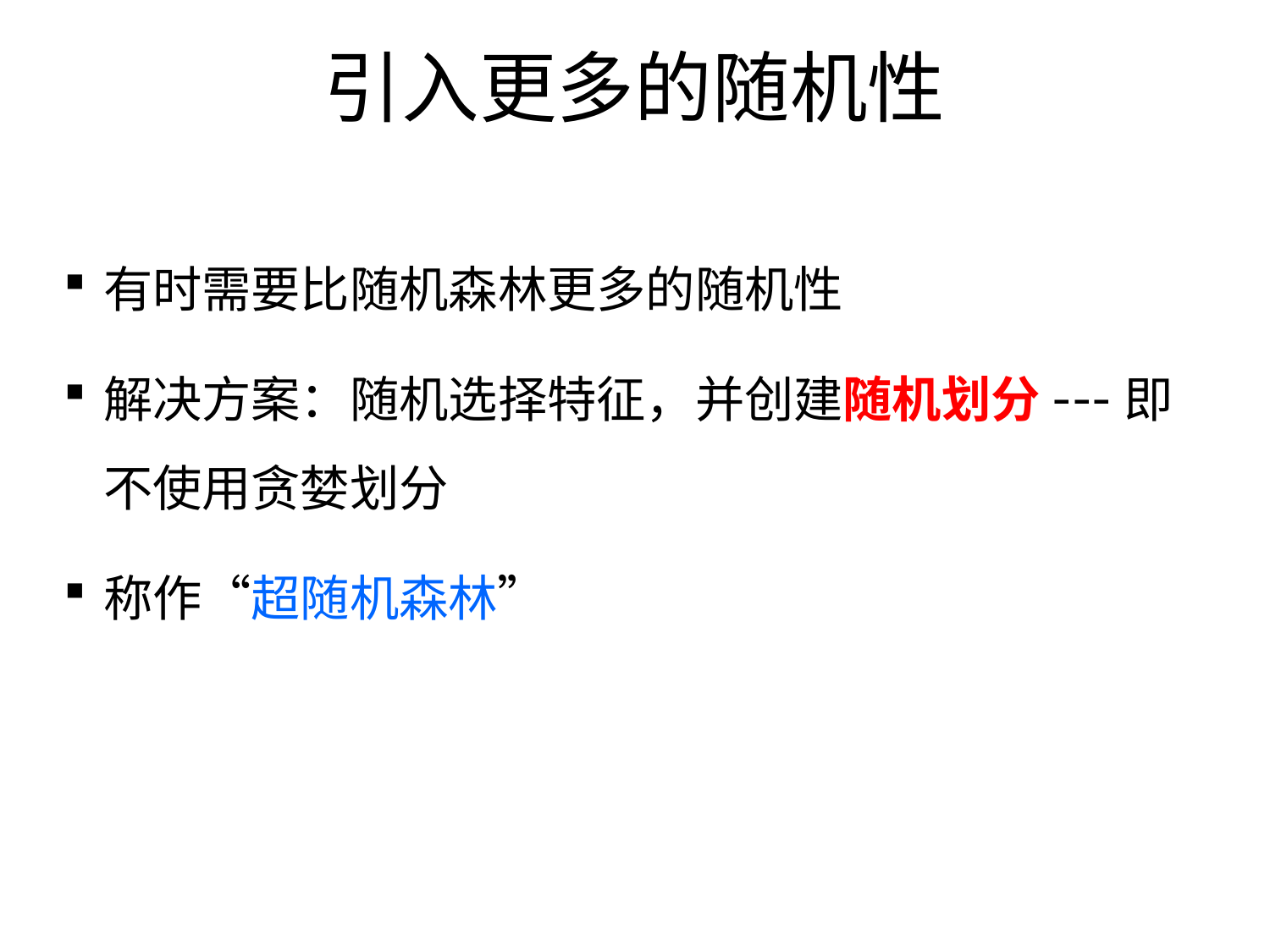

# 引入更多的随机性
有时需要比随机森林更多的随机性
解决方案：随机选择特征，并创建随机划分---即不使用贪婪划分
称作“超随机森林”